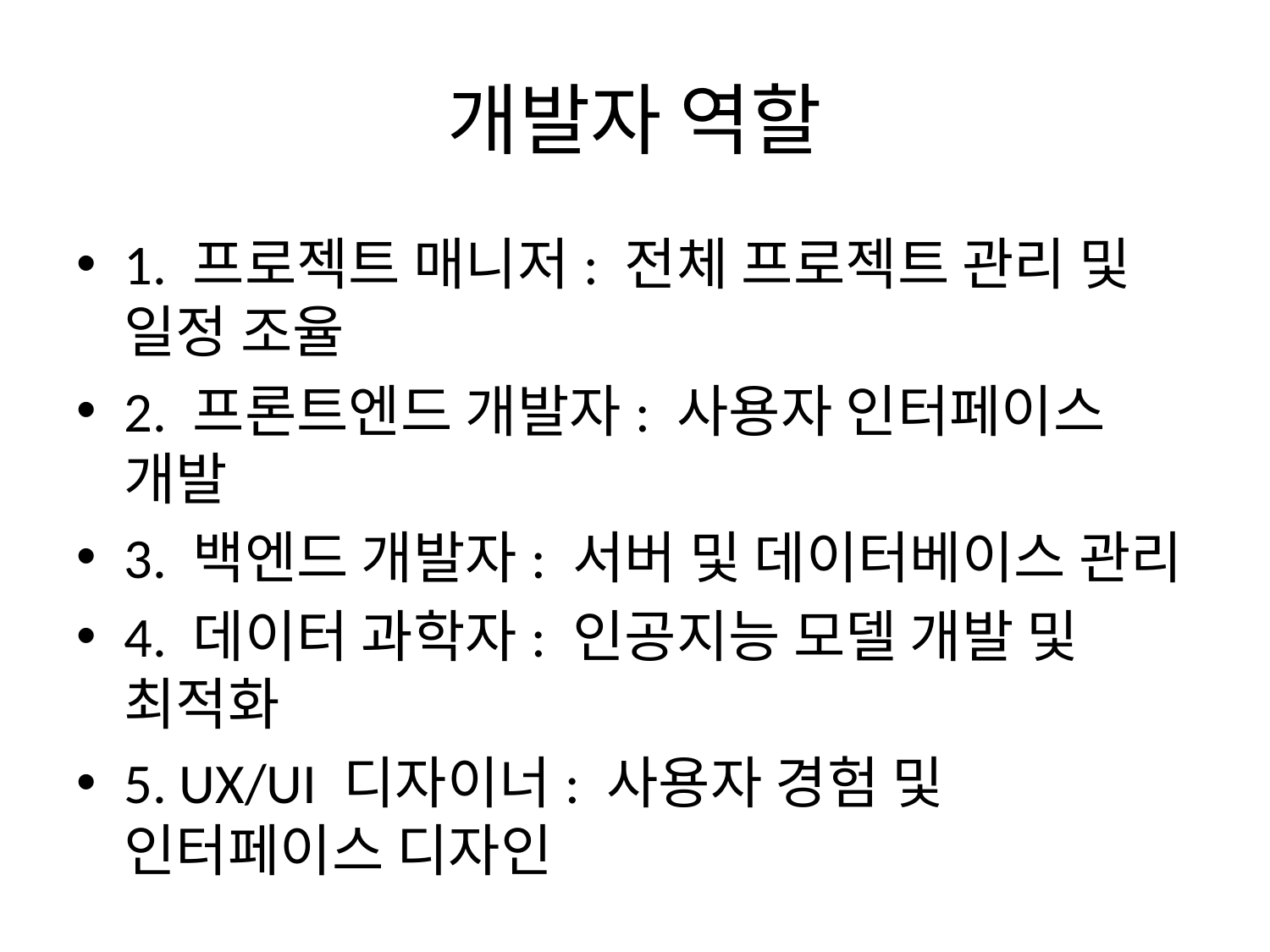

# 개발자 역할
1. 프로젝트 매니저: 전체 프로젝트 관리 및 일정 조율
2. 프론트엔드 개발자: 사용자 인터페이스 개발
3. 백엔드 개발자: 서버 및 데이터베이스 관리
4. 데이터 과학자: 인공지능 모델 개발 및 최적화
5. UX/UI 디자이너: 사용자 경험 및 인터페이스 디자인